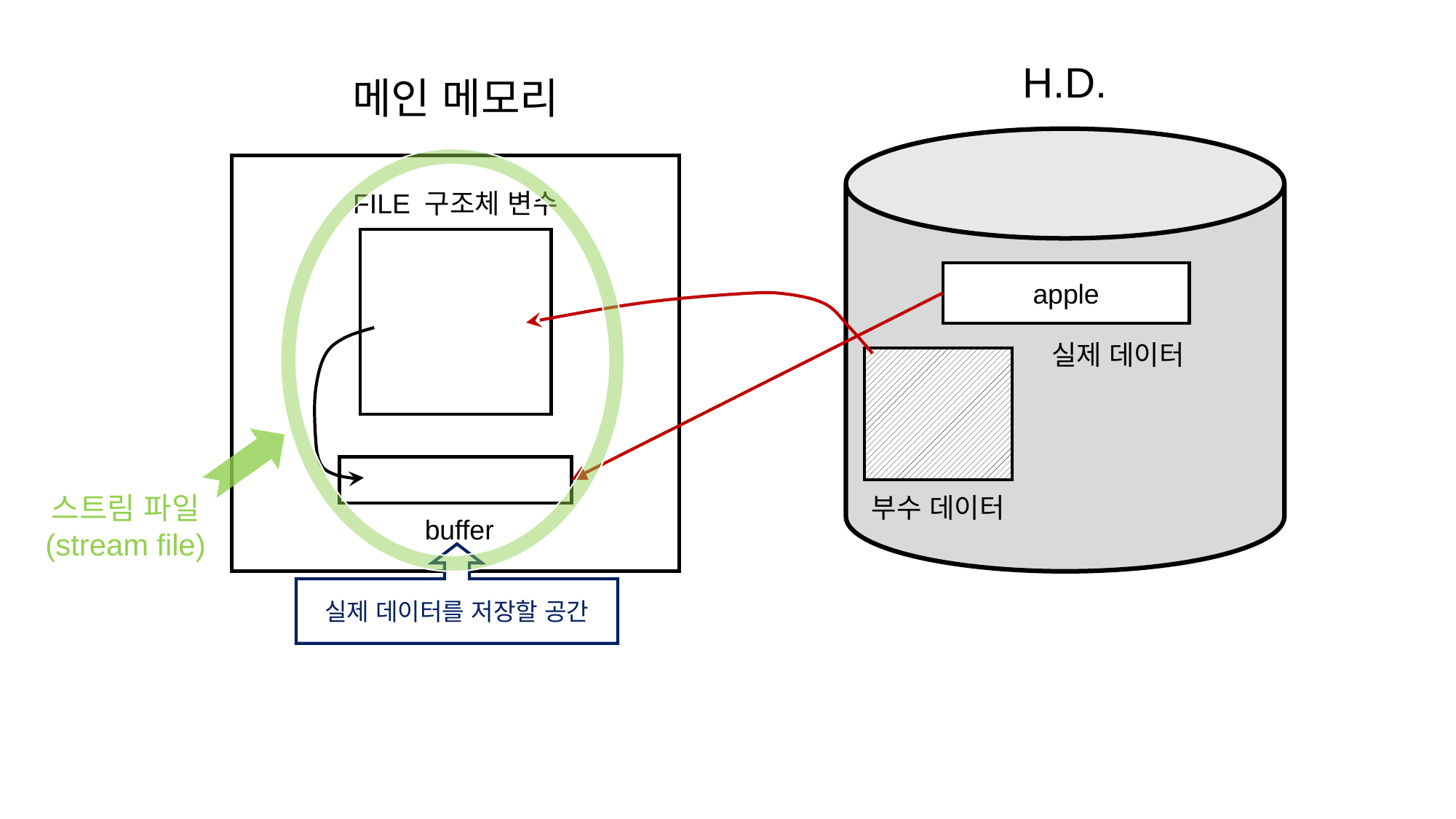

H.D.
메인 메모리

FILE 구조체 변수

apple

실제 데이터

스트림 파일
(stream file)
부수 데이터
 buffer
실제 데이터를 저장할 공간